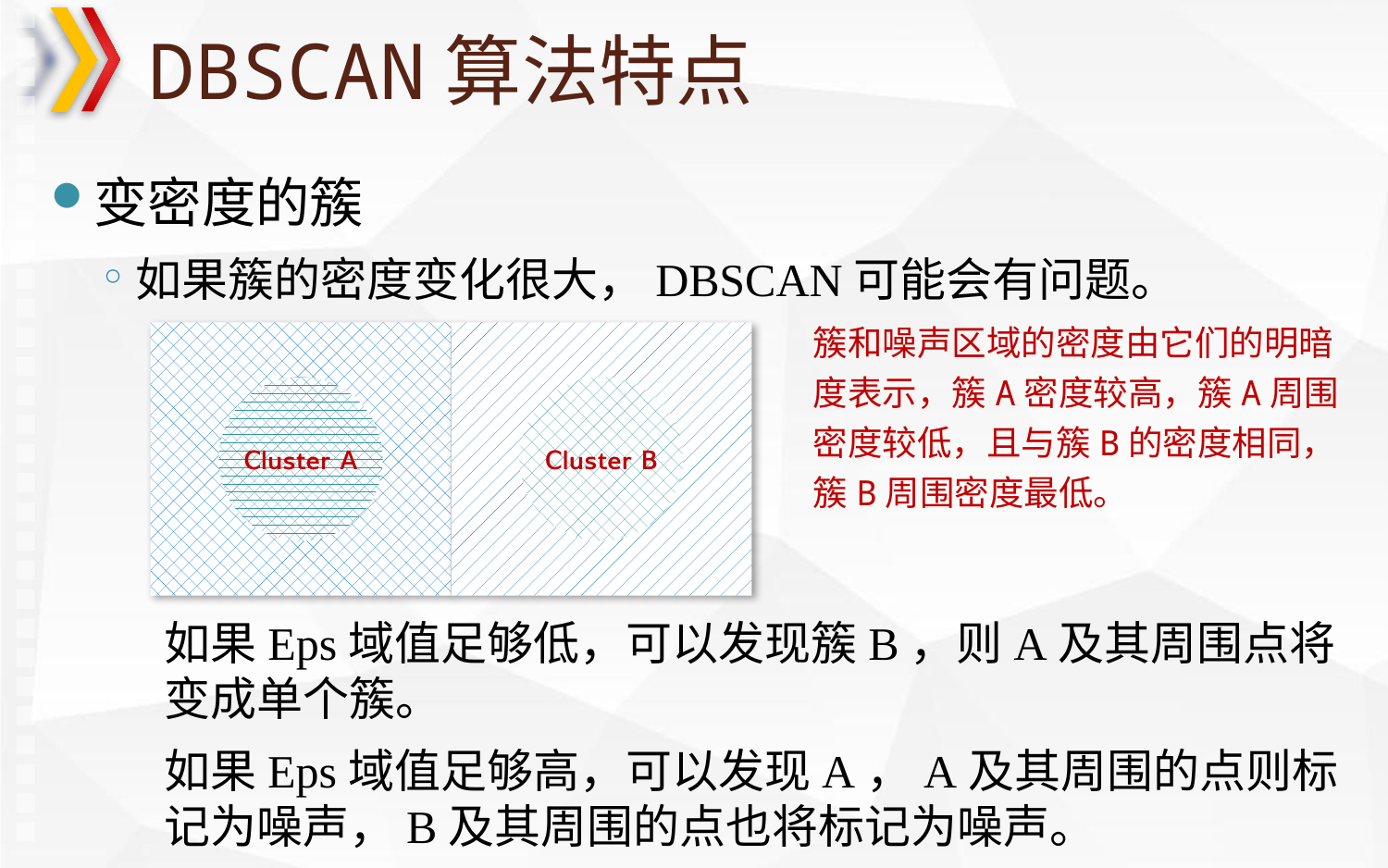

# DBSCAN算法特点
变密度的簇
如果簇的密度变化很大，DBSCAN可能会有问题。
簇和噪声区域的密度由它们的明暗度表示，簇A密度较高，簇A周围密度较低，且与簇B的密度相同，簇B周围密度最低。

Cluster A
Cluster B
如果Eps域值足够低，可以发现簇B，则A及其周围点将变成单个簇。
如果Eps域值足够高，可以发现A，A及其周围的点则标记为噪声，B及其周围的点也将标记为噪声。